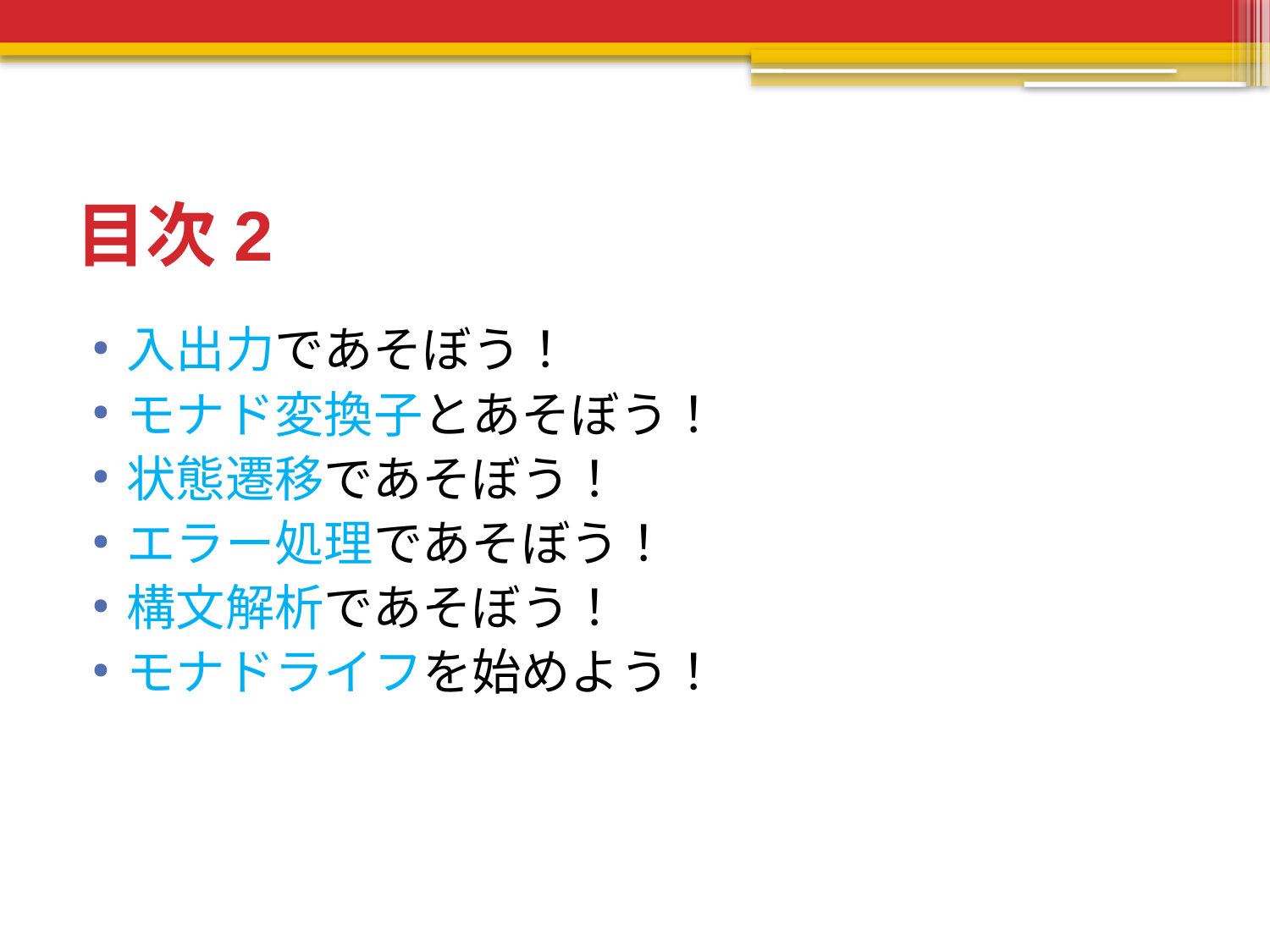

# 目次2
入出力であそぼう！
モナド変換子とあそぼう！
状態遷移であそぼう！
エラー処理であそぼう！
構文解析であそぼう！
モナドライフを始めよう！